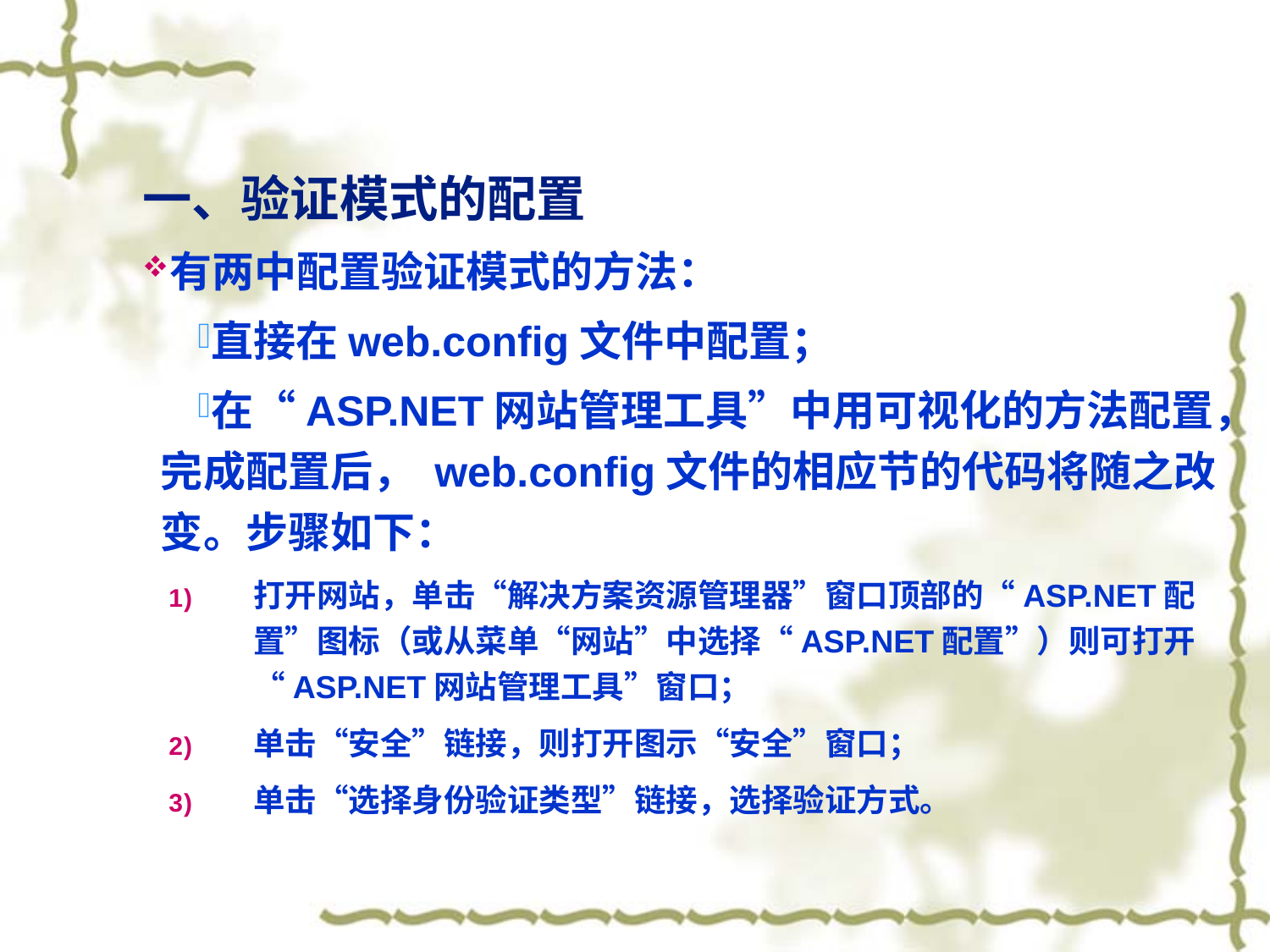

一、验证模式的配置
有两中配置验证模式的方法：
直接在web.config文件中配置；
在“ASP.NET网站管理工具”中用可视化的方法配置，完成配置后， web.config文件的相应节的代码将随之改变。步骤如下：
打开网站，单击“解决方案资源管理器”窗口顶部的“ASP.NET配置”图标（或从菜单“网站”中选择“ASP.NET配置”）则可打开“ASP.NET网站管理工具”窗口；
单击“安全”链接，则打开图示“安全”窗口；
单击“选择身份验证类型”链接，选择验证方式。